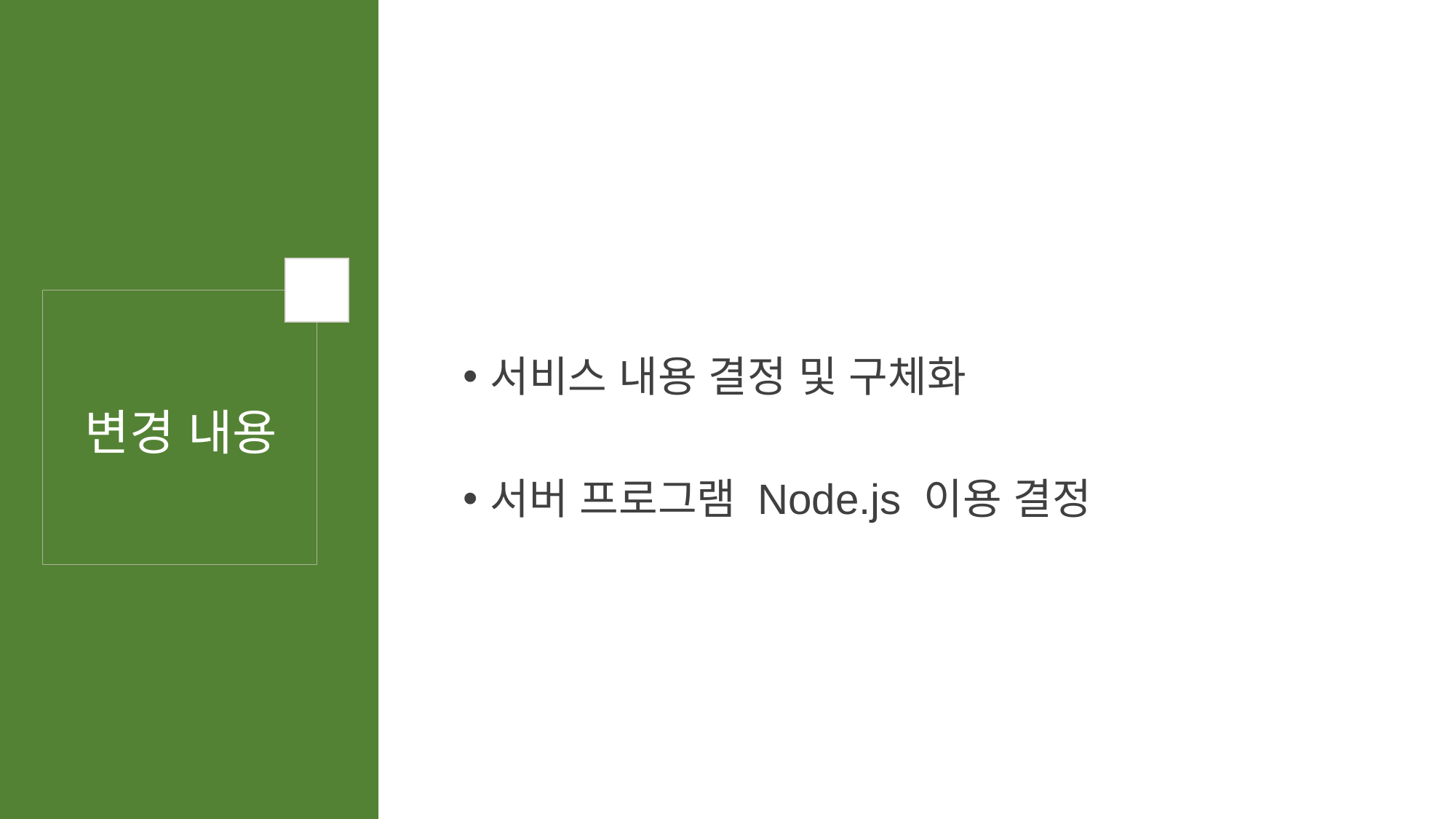

서비스 내용 결정 및 구체화

서버 프로그램 Node.js 이용 결정

변경 내용